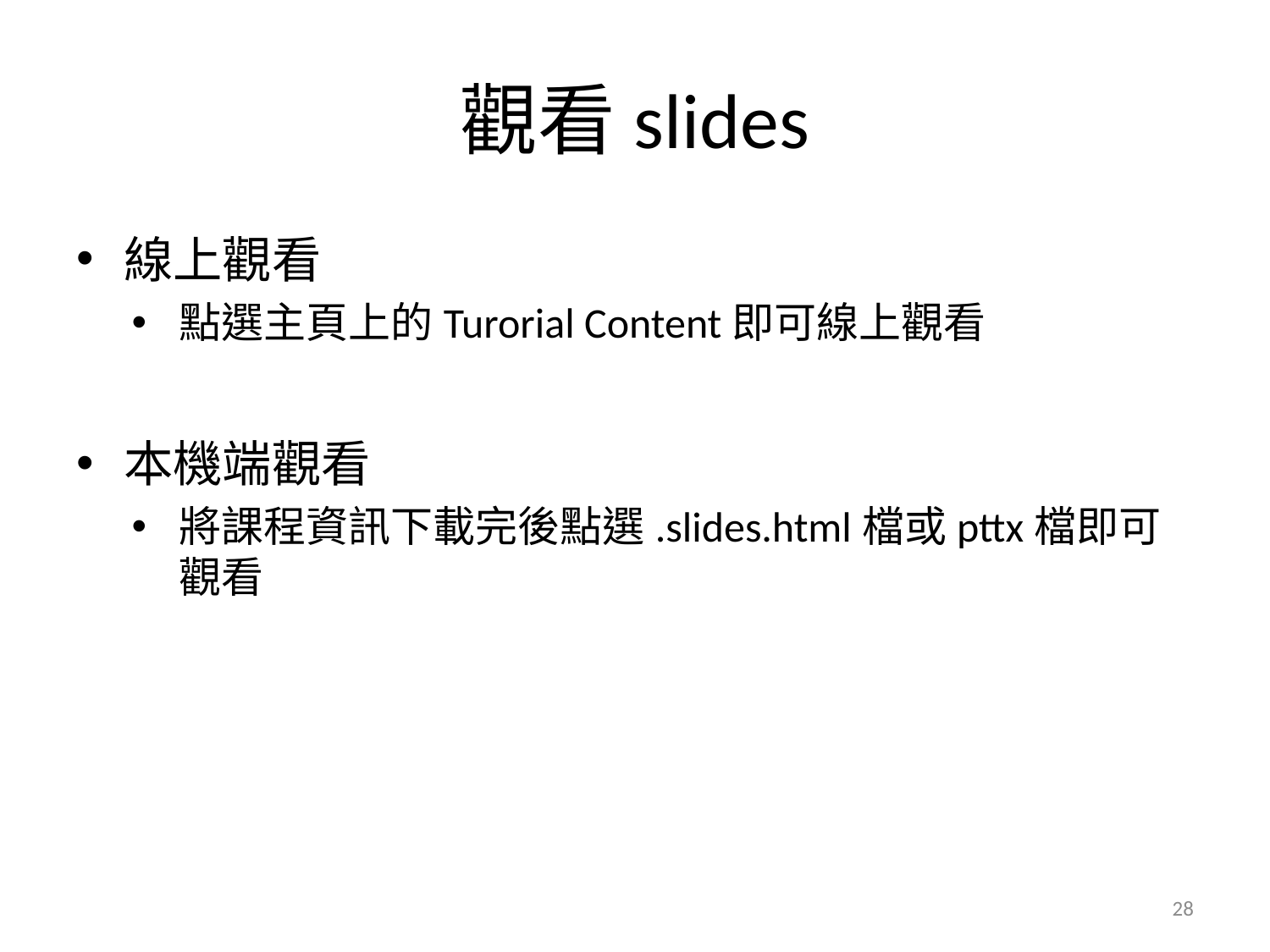

# 觀看slides
線上觀看
點選主頁上的Turorial Content即可線上觀看

本機端觀看
將課程資訊下載完後點選.slides.html檔或pttx檔即可觀看
28